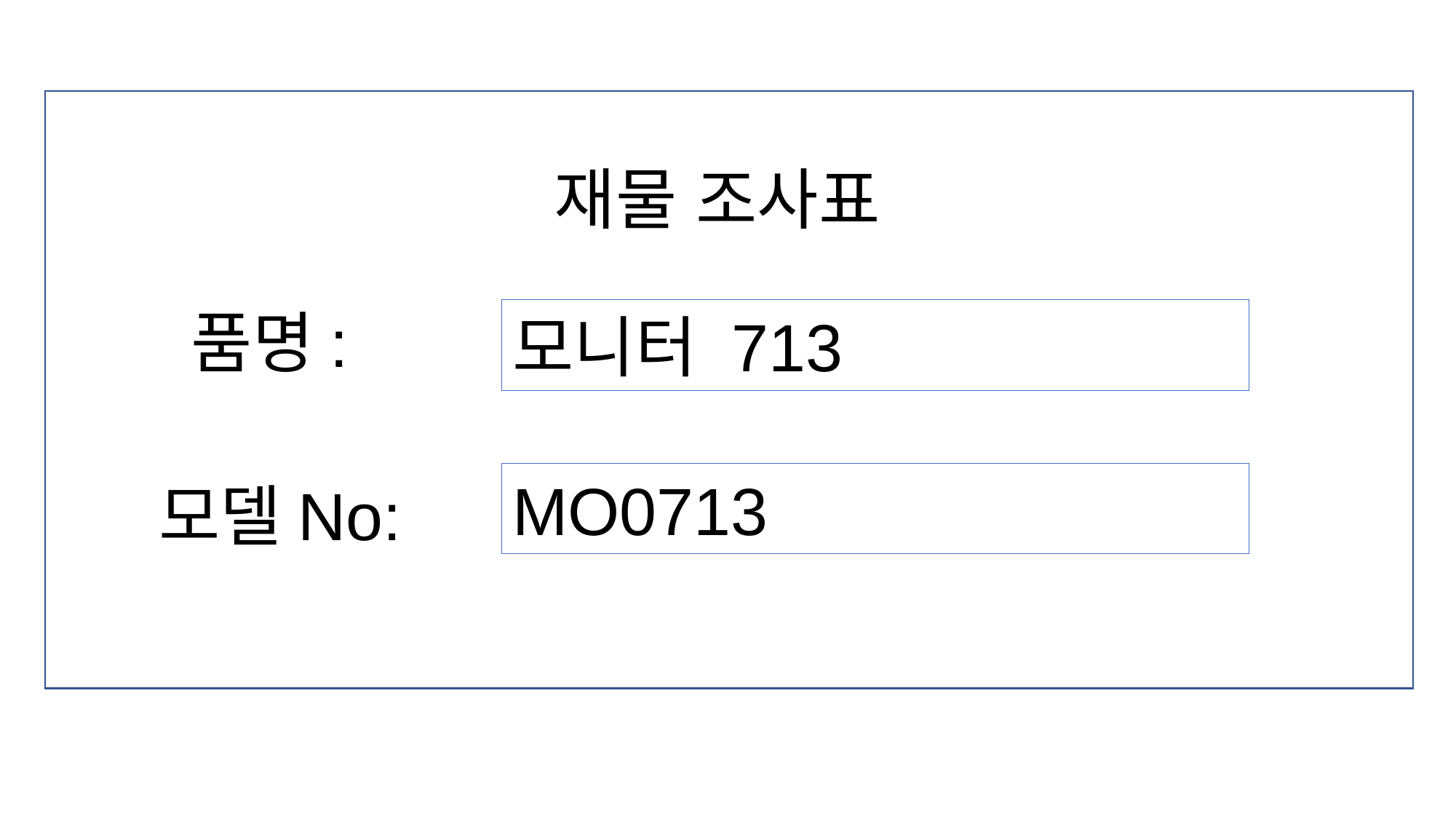

재물 조사표
품명:
모니터 713
MO0713
모델No: